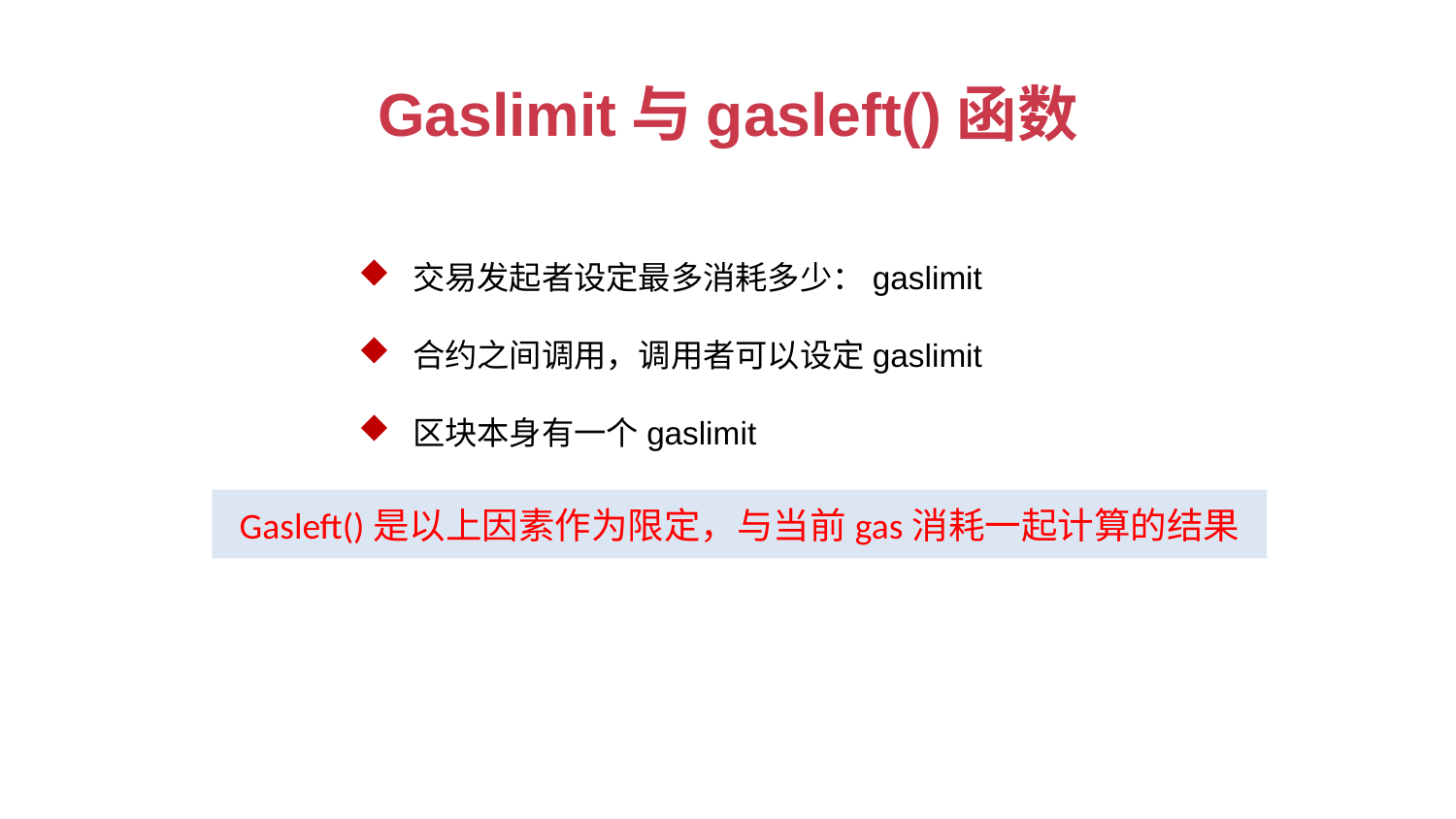

Gaslimit与gasleft()函数
交易发起者设定最多消耗多少：gaslimit
合约之间调用，调用者可以设定gaslimit
区块本身有一个gaslimit
Gasleft()是以上因素作为限定，与当前gas消耗一起计算的结果